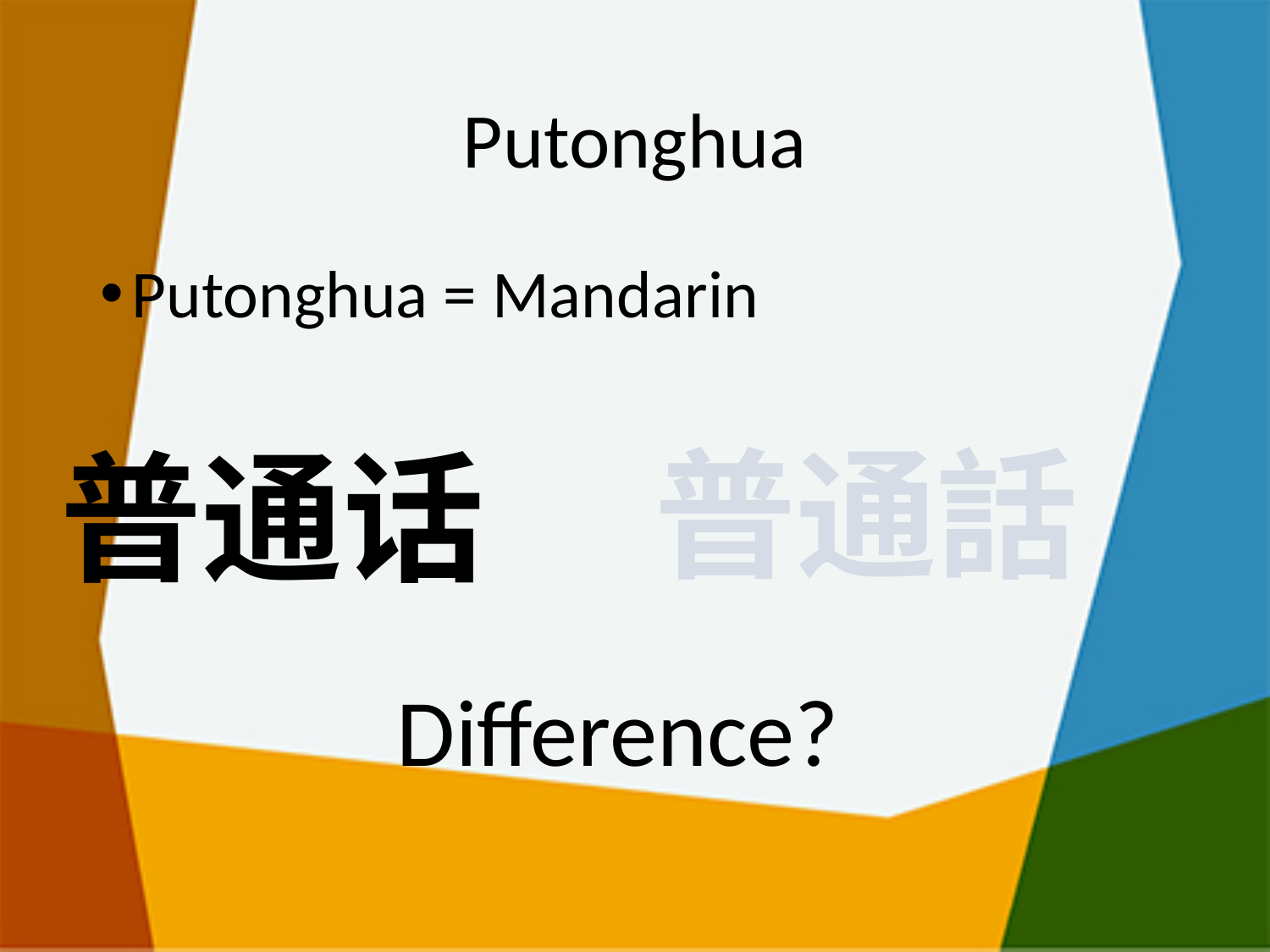

# Putonghua
Putonghua = Mandarin

普通話
普通话
Difference?